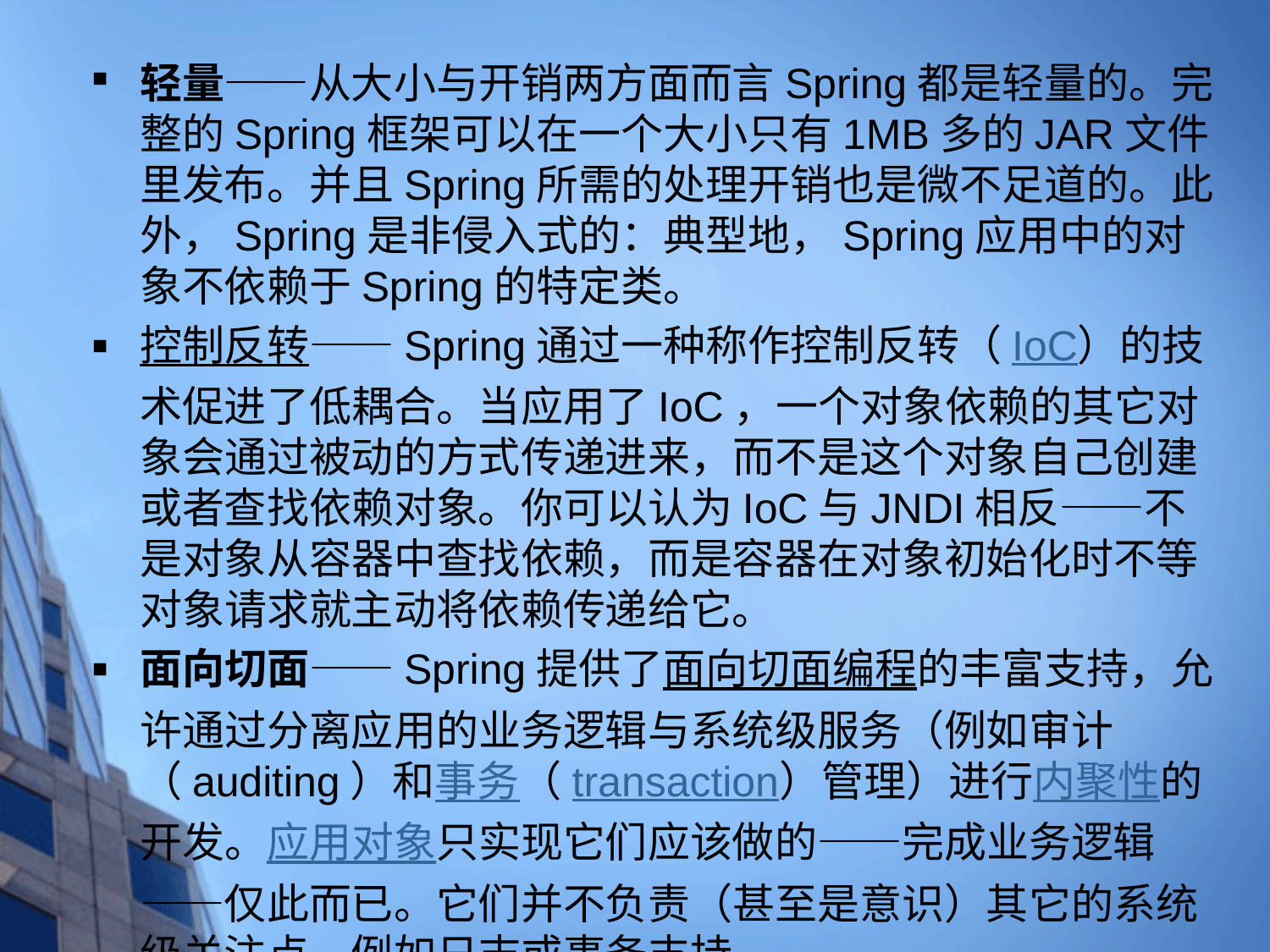

轻量——从大小与开销两方面而言Spring都是轻量的。完整的Spring框架可以在一个大小只有1MB多的JAR文件里发布。并且Spring所需的处理开销也是微不足道的。此外，Spring是非侵入式的：典型地，Spring应用中的对象不依赖于Spring的特定类。
控制反转——Spring通过一种称作控制反转（IoC）的技术促进了低耦合。当应用了IoC，一个对象依赖的其它对象会通过被动的方式传递进来，而不是这个对象自己创建或者查找依赖对象。你可以认为IoC与JNDI相反——不是对象从容器中查找依赖，而是容器在对象初始化时不等对象请求就主动将依赖传递给它。
面向切面——Spring提供了面向切面编程的丰富支持，允许通过分离应用的业务逻辑与系统级服务（例如审计（auditing）和事务（transaction）管理）进行内聚性的开发。应用对象只实现它们应该做的——完成业务逻辑——仅此而已。它们并不负责（甚至是意识）其它的系统级关注点，例如日志或事务支持。